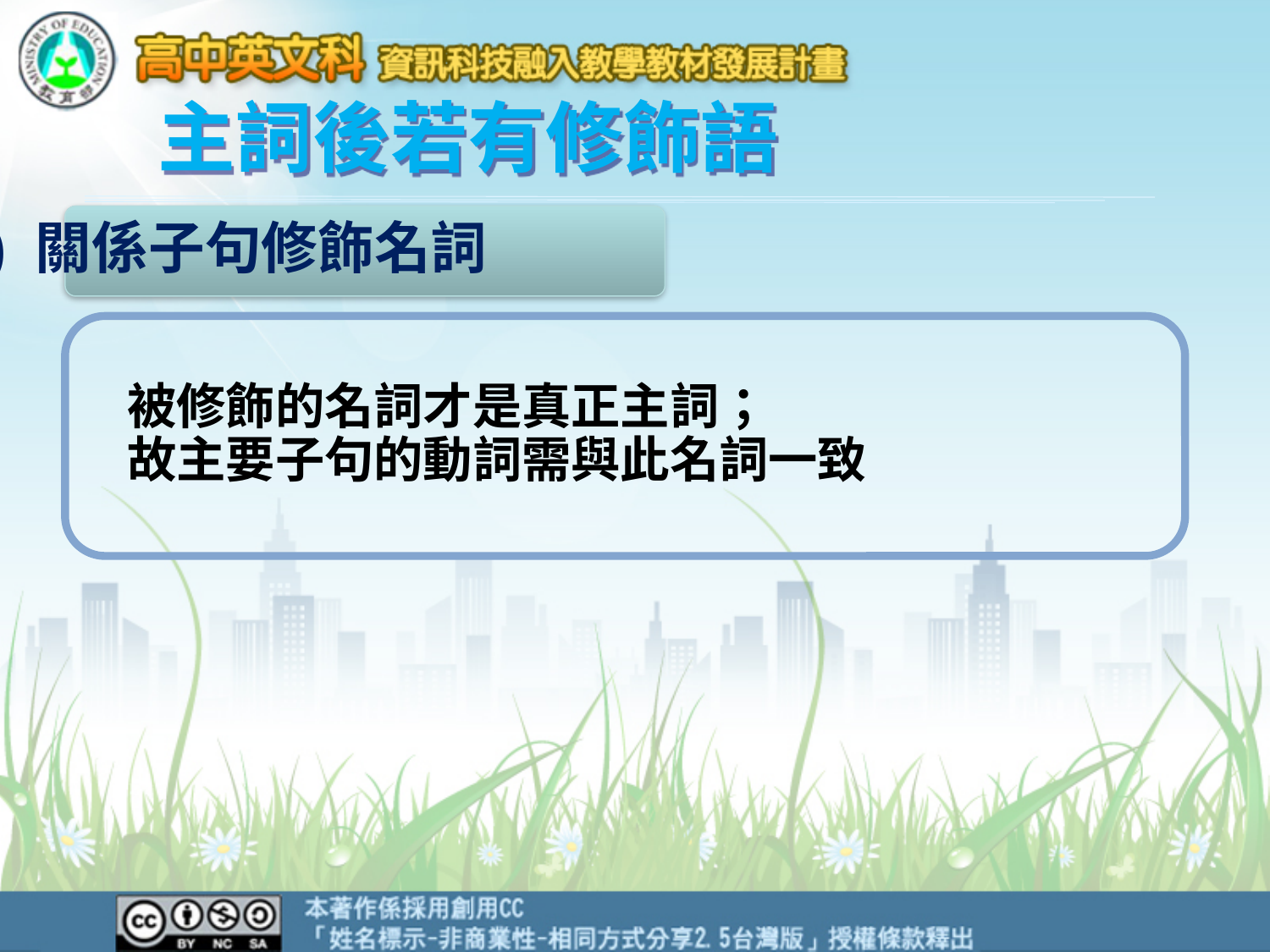

主詞後若有修飾語

(1) 關係子句修飾名詞

被修飾的名詞才是真正主詞；
故主要子句的動詞需與此名詞一致